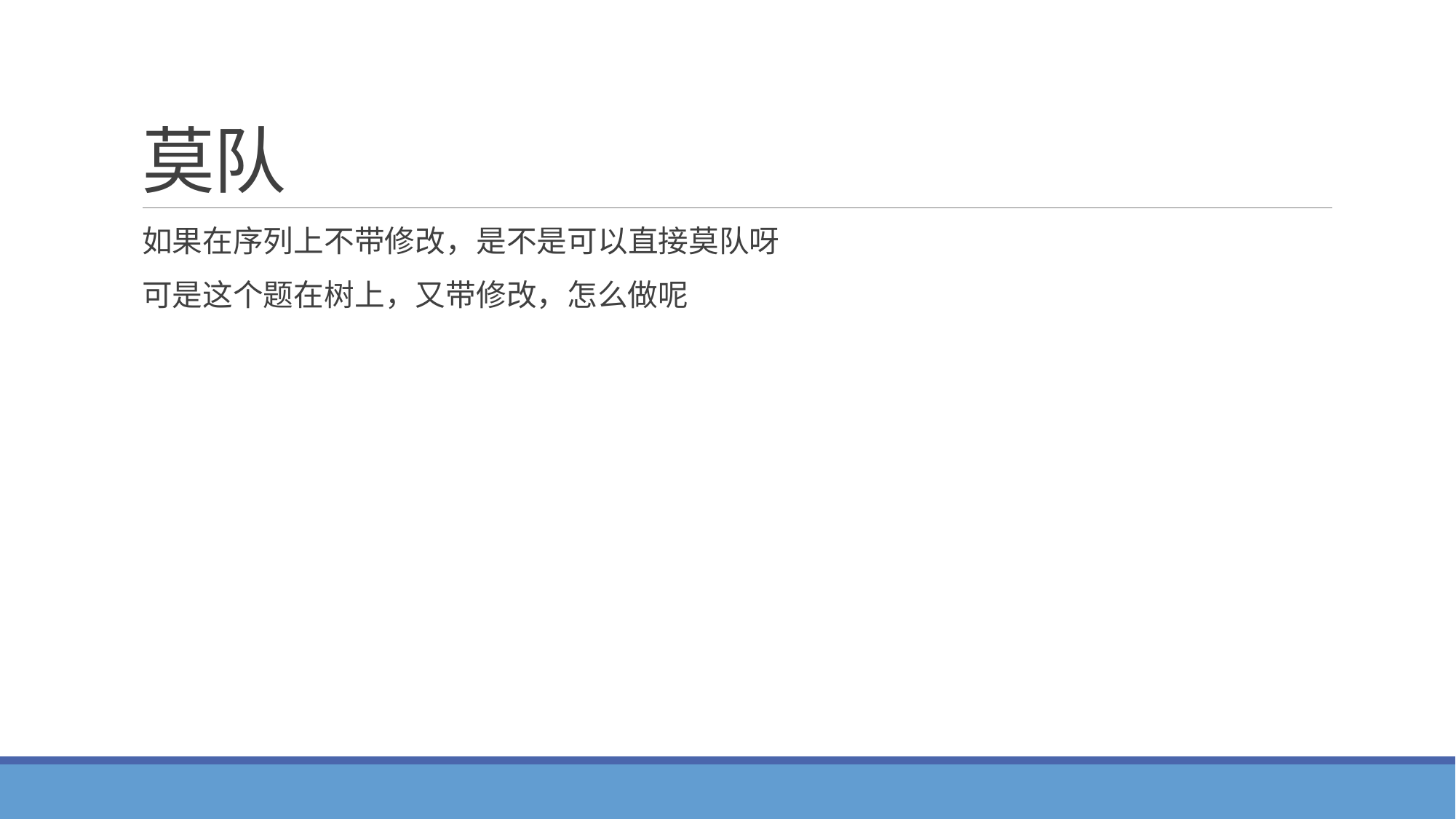

# 莫队
如果在序列上不带修改，是不是可以直接莫队呀
可是这个题在树上，又带修改，怎么做呢